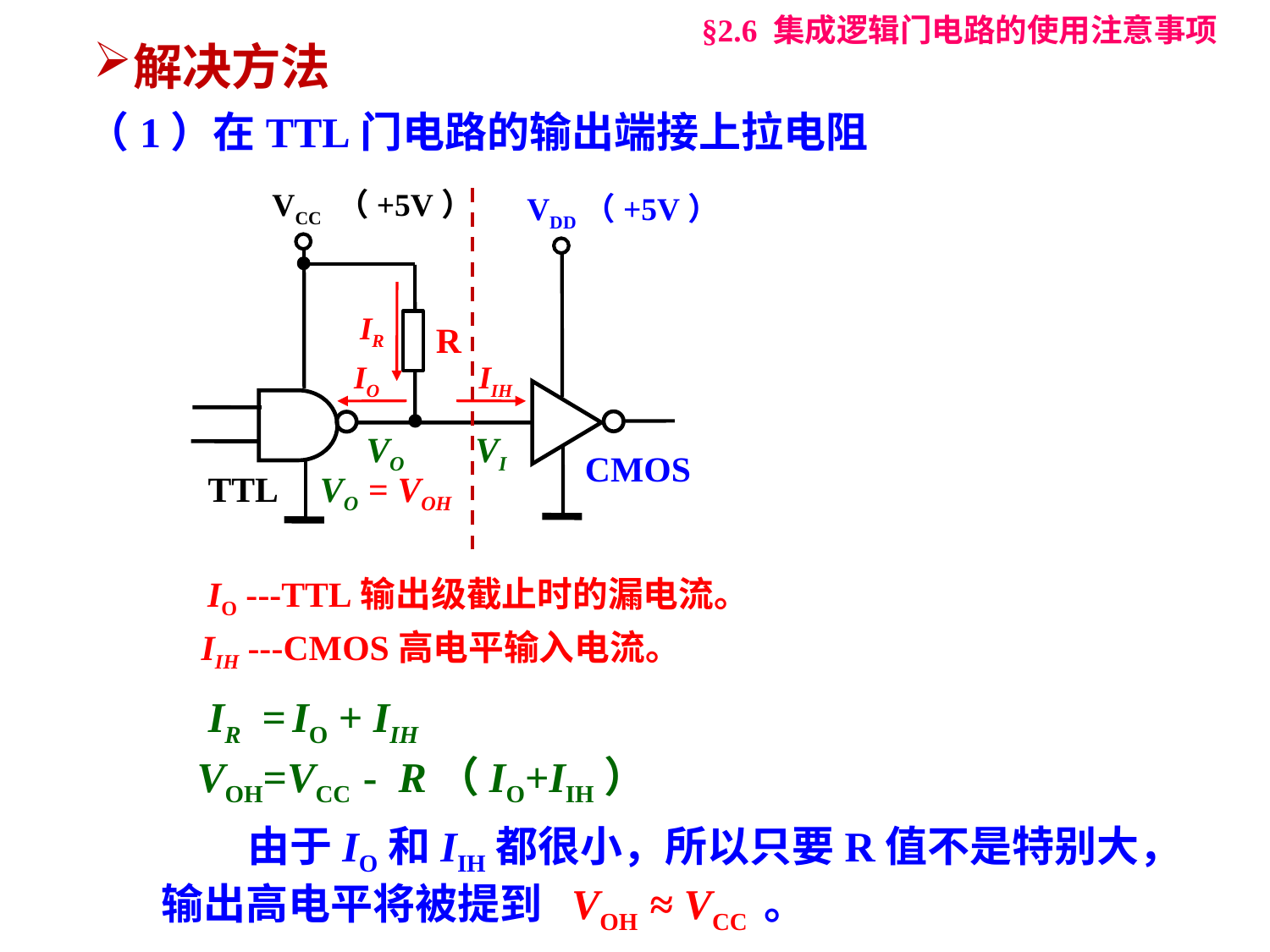

§2.6 集成逻辑门电路的使用注意事项
解决方法
（1）在TTL门电路的输出端接上拉电阻
VCC （+5V）
VDD（+5V）

VO
VI

CMOS

TTL

R

IR
IO
IIH
VO  = VOH
IO ---TTL输出级截止时的漏电流。
IIH ---CMOS高电平输入电流。
IR  = IO + IIH
VOH=VCC  -  R（IO+IIH）
        由于IO和IIH都很小，所以只要R值不是特别大，输出高电平将被提到  VOH  ≈ VCC 。